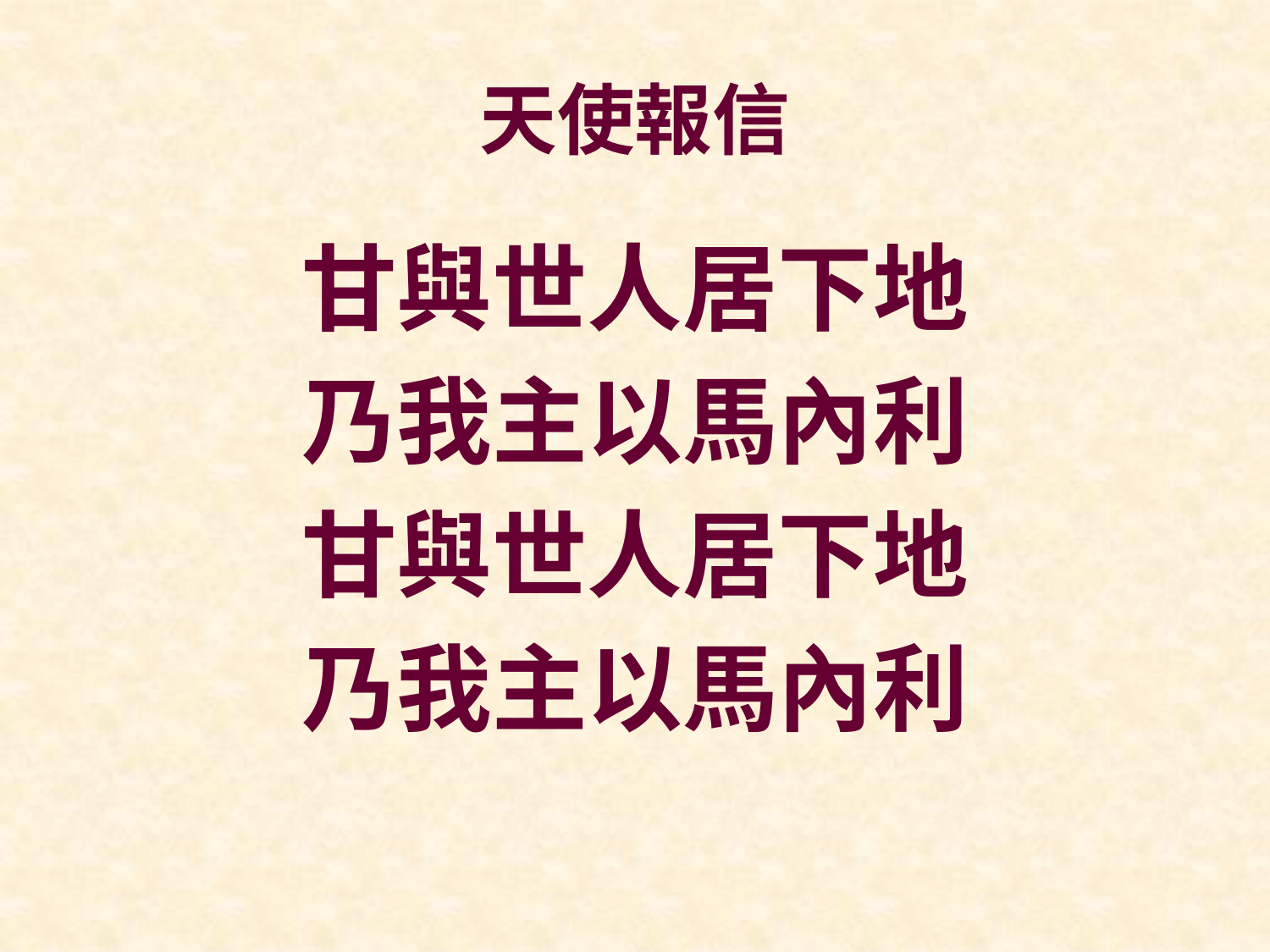

# 天使報信
甘與世人居下地
乃我主以馬內利
甘與世人居下地
乃我主以馬內利